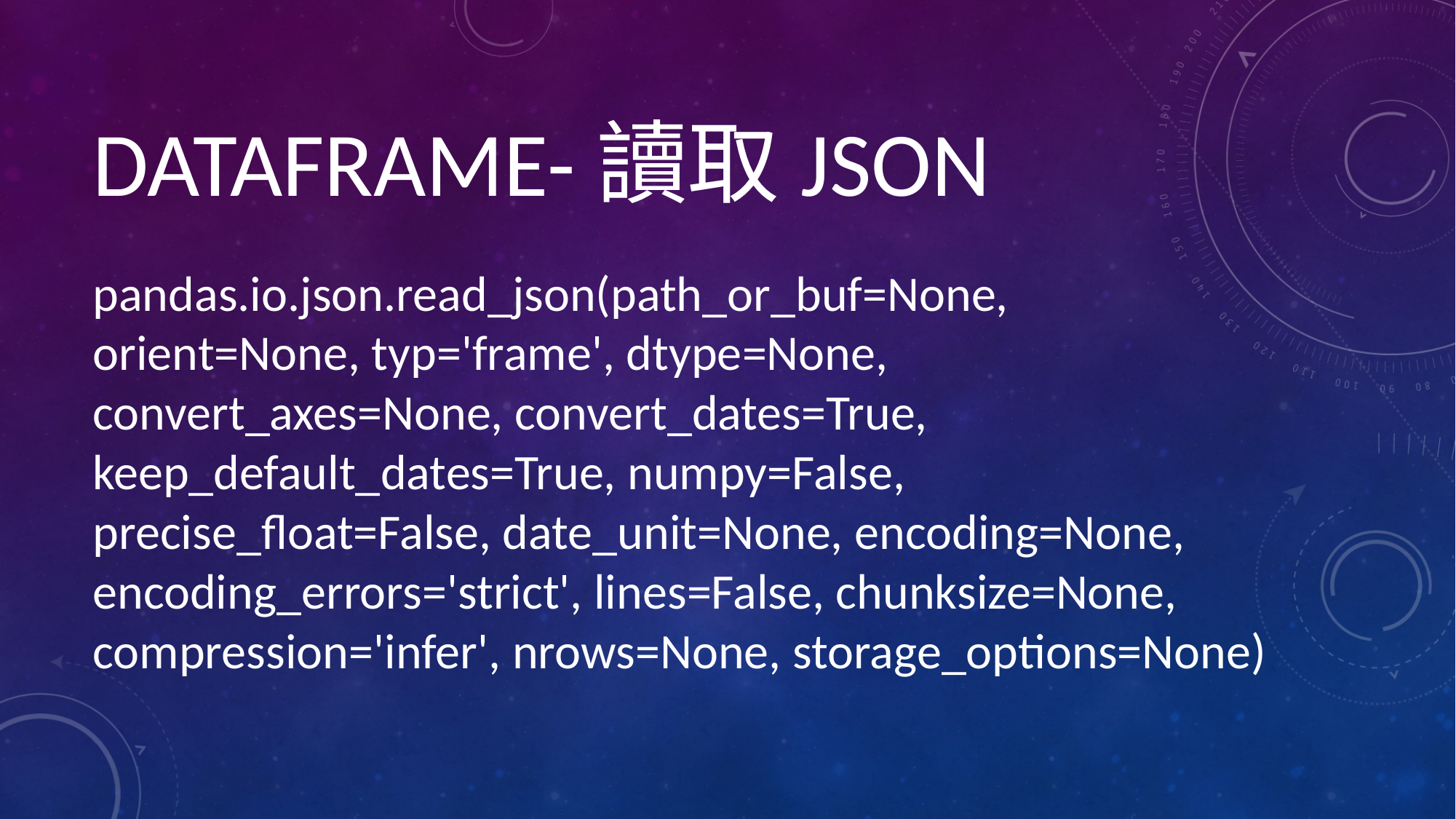

# Dataframe-讀取json
pandas.io.json.read_json(path_or_buf=None, orient=None, typ='frame', dtype=None, convert_axes=None, convert_dates=True, keep_default_dates=True, numpy=False, precise_float=False, date_unit=None, encoding=None, encoding_errors='strict', lines=False, chunksize=None, compression='infer', nrows=None, storage_options=None)